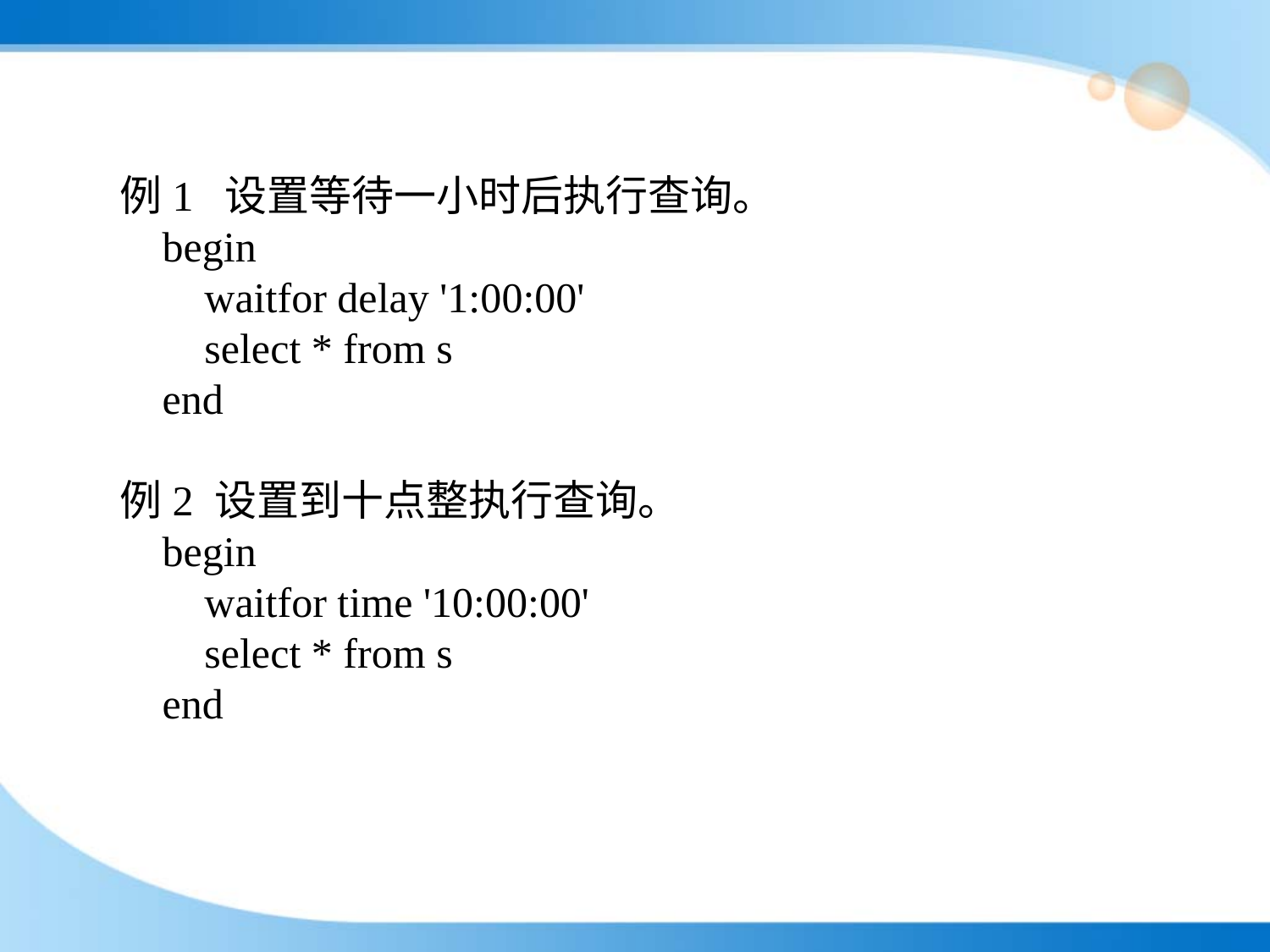

例1  设置等待一小时后执行查询。
    begin
        waitfor delay '1:00:00'
        select * from s
    end

例2 设置到十点整执行查询。
    begin
        waitfor time '10:00:00'
        select * from s
    end